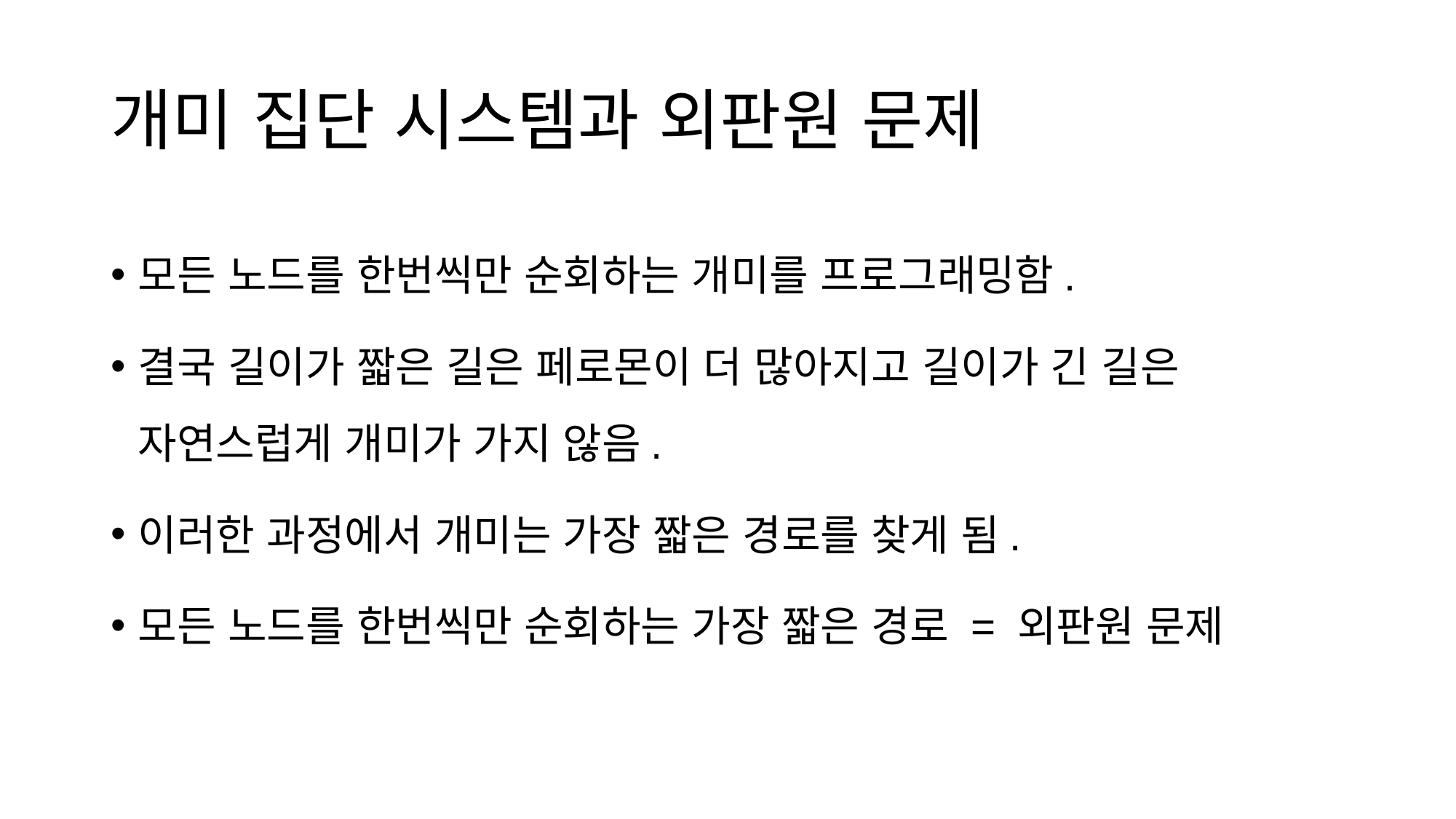

# 개미 집단 시스템과 외판원 문제
모든 노드를 한번씩만 순회하는 개미를 프로그래밍함.
결국 길이가 짧은 길은 페로몬이 더 많아지고 길이가 긴 길은 자연스럽게 개미가 가지 않음.
이러한 과정에서 개미는 가장 짧은 경로를 찾게 됨.
모든 노드를 한번씩만 순회하는 가장 짧은 경로 = 외판원 문제